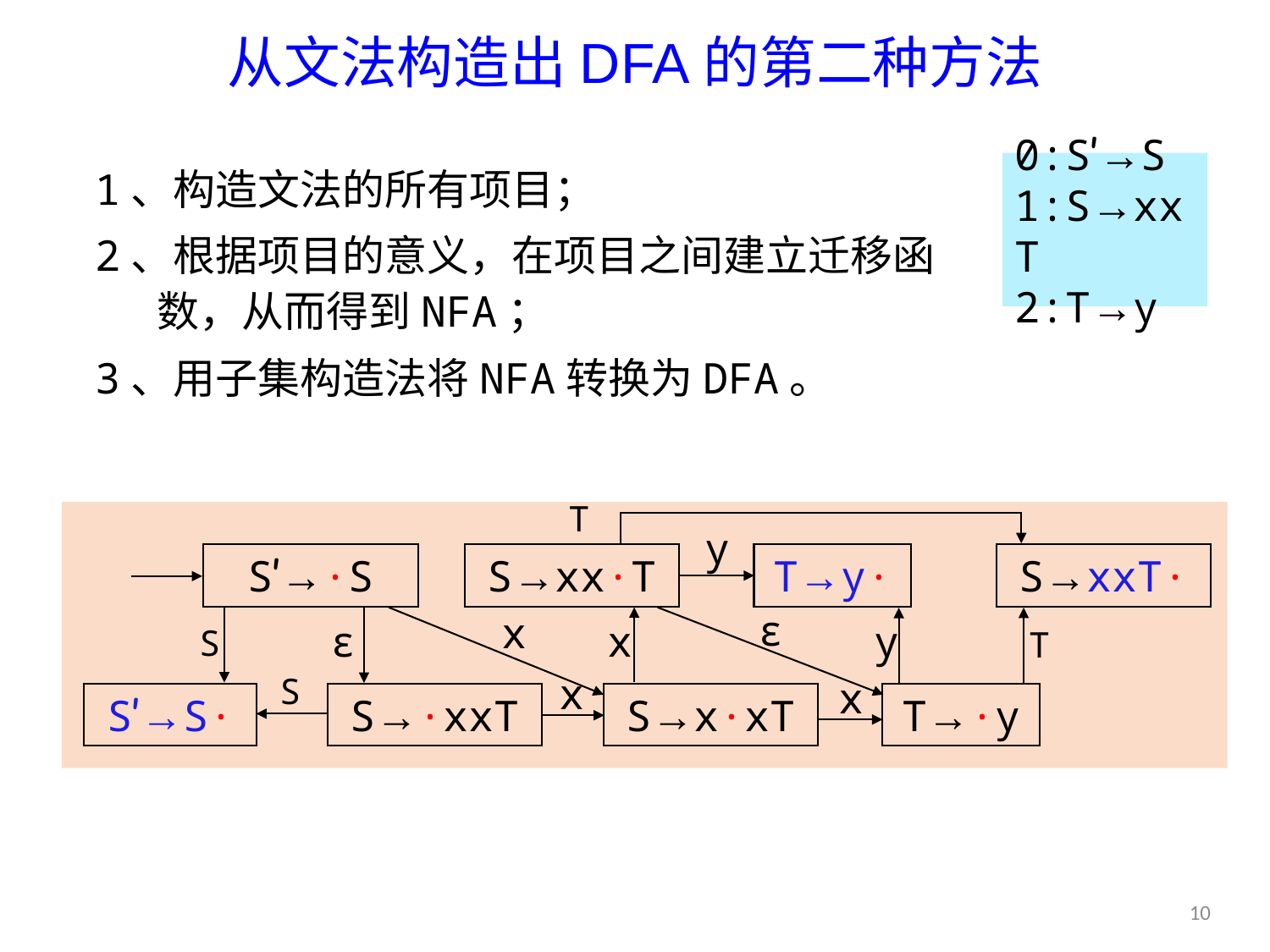

# 从文法构造出DFA的第二种方法
1、构造文法的所有项目；
2、根据项目的意义，在项目之间建立迁移函数，从而得到NFA；
3、用子集构造法将NFA转换为DFA。
0:S’→S
1:S→xxT
2:T→y
T

y
S’→·S
S→xx·T
T→y·
S→xxT·
ε
x
ε
x
y
S
T
S
x
x
S’→S·
S→·xxT
S→x·xT
T→·y
10